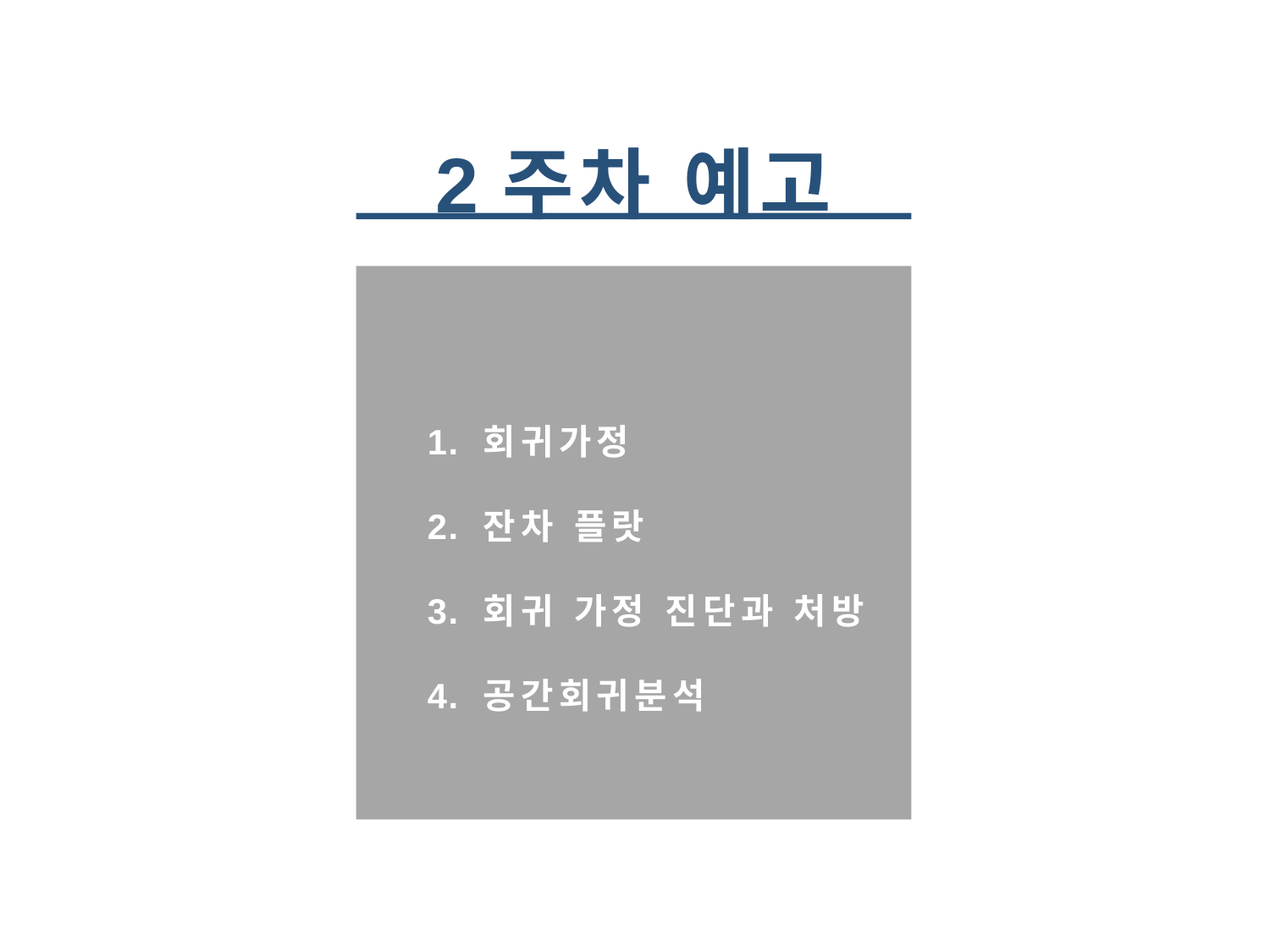

2주차 예고

회귀가정
잔차 플랏
회귀 가정 진단과 처방
공간회귀분석